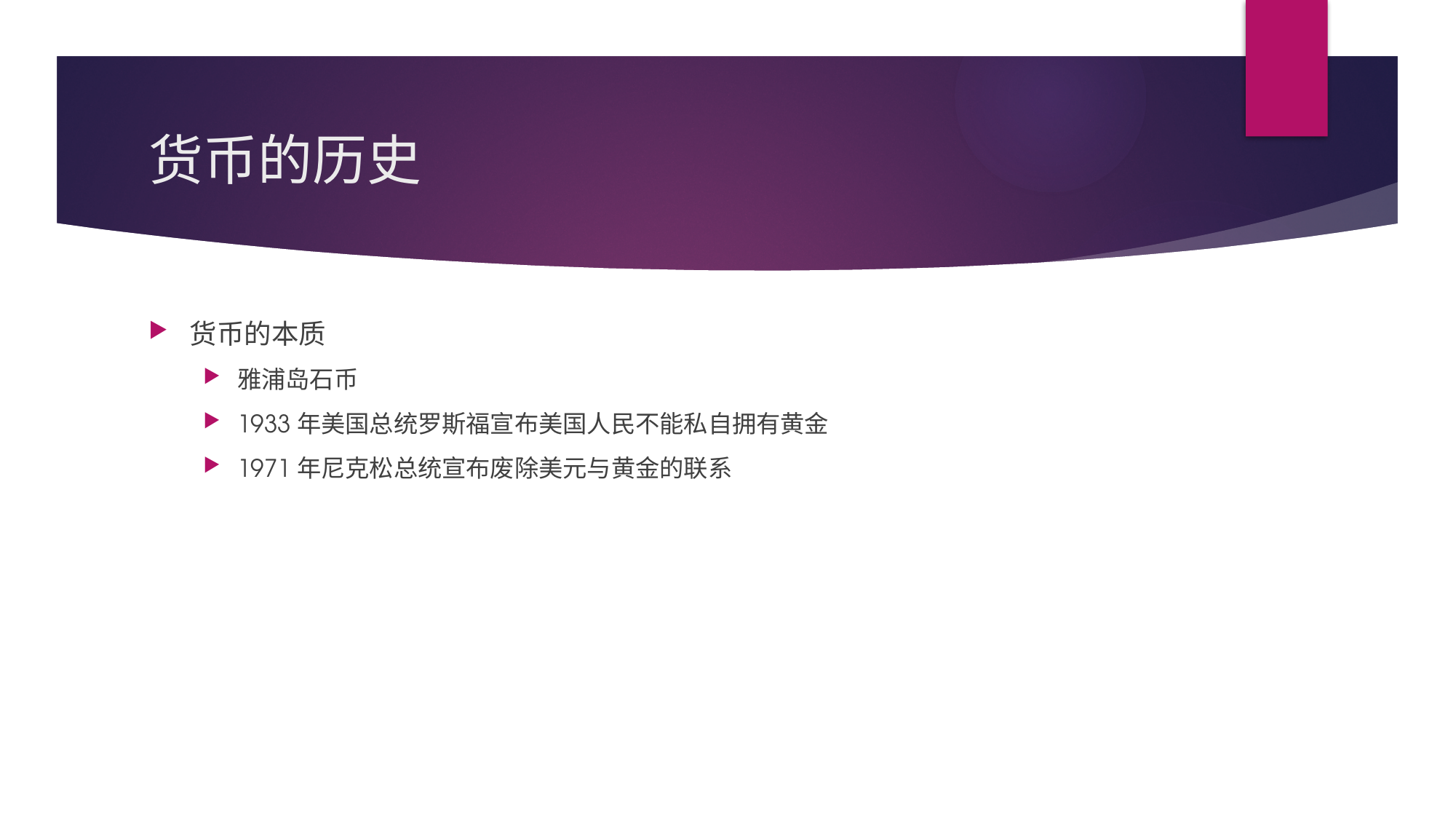

# 货币的历史
货币的本质
雅浦岛石币
1933年美国总统罗斯福宣布美国人民不能私自拥有黄金
1971年尼克松总统宣布废除美元与黄金的联系